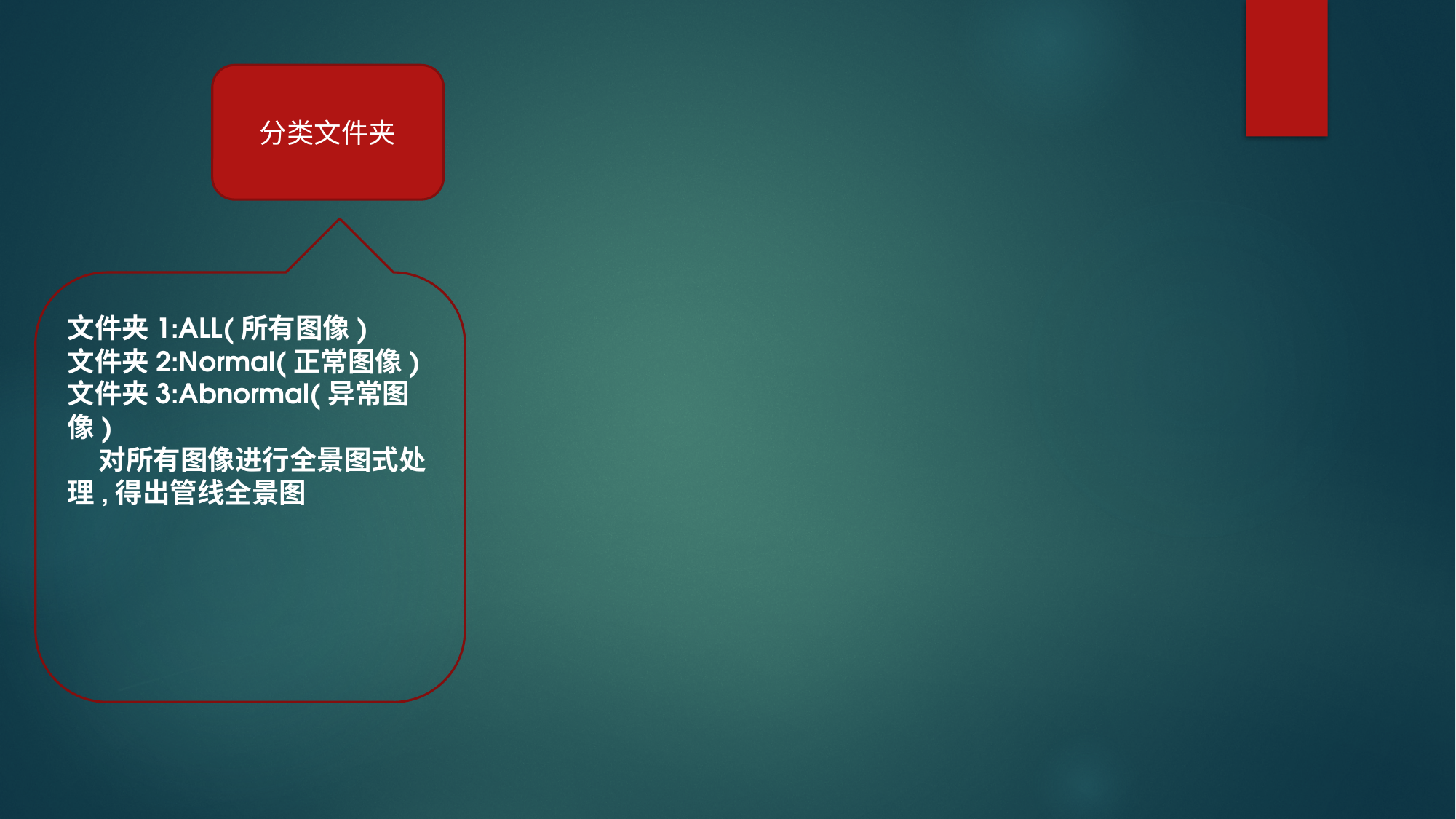

分类文件夹
文件夹1:ALL(所有图像)
文件夹2:Normal(正常图像)
文件夹3:Abnormal(异常图像)
    对所有图像进行全景图式处理,得出管线全景图